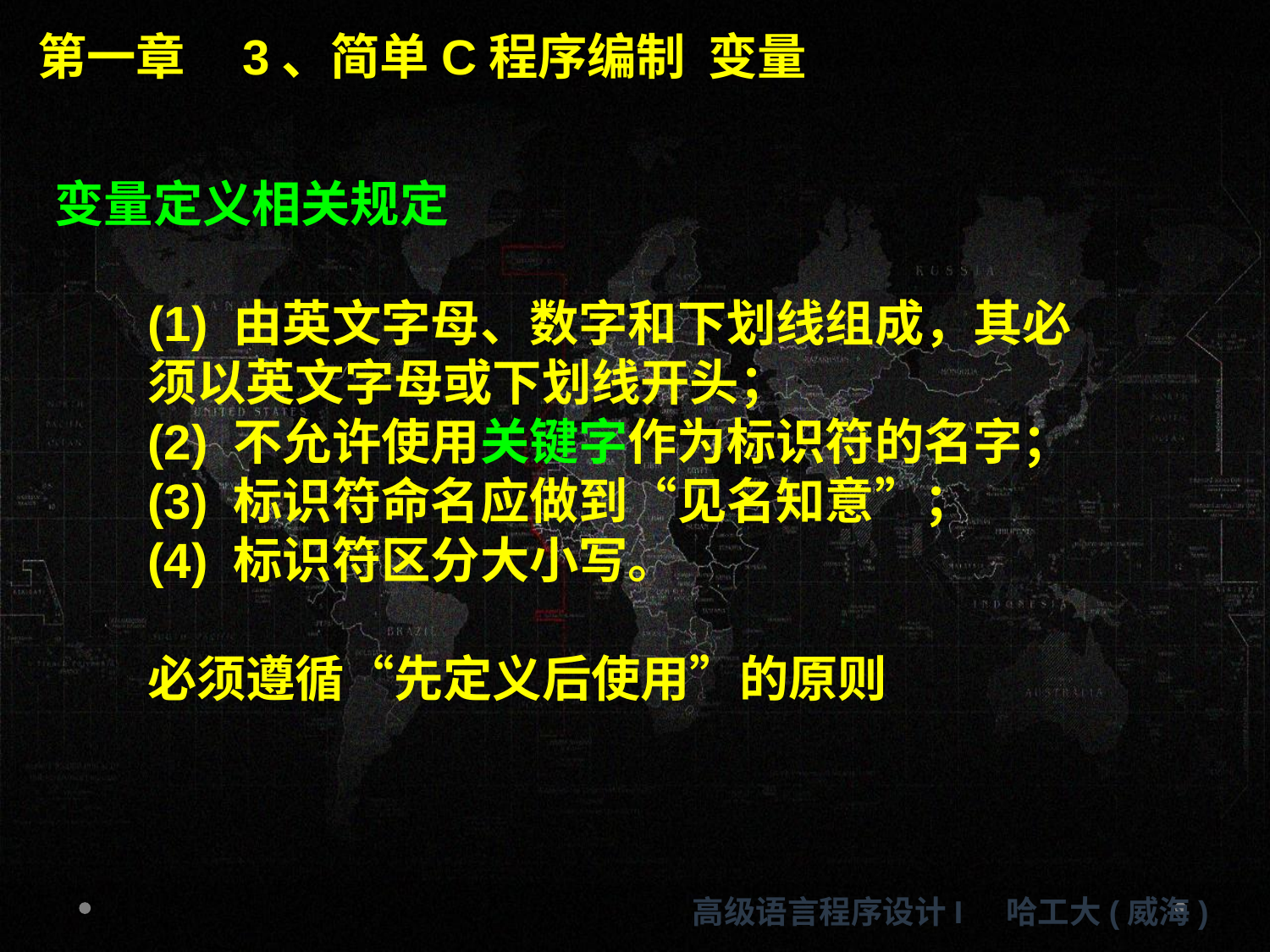

第一章    3、简单C程序编制  变量
变量定义相关规定
(1) 由英文字母、数字和下划线组成，其必须以英文字母或下划线开头；
(2) 不允许使用关键字作为标识符的名字；
(3) 标识符命名应做到“见名知意”；
(4) 标识符区分大小写。

必须遵循“先定义后使用”的原则